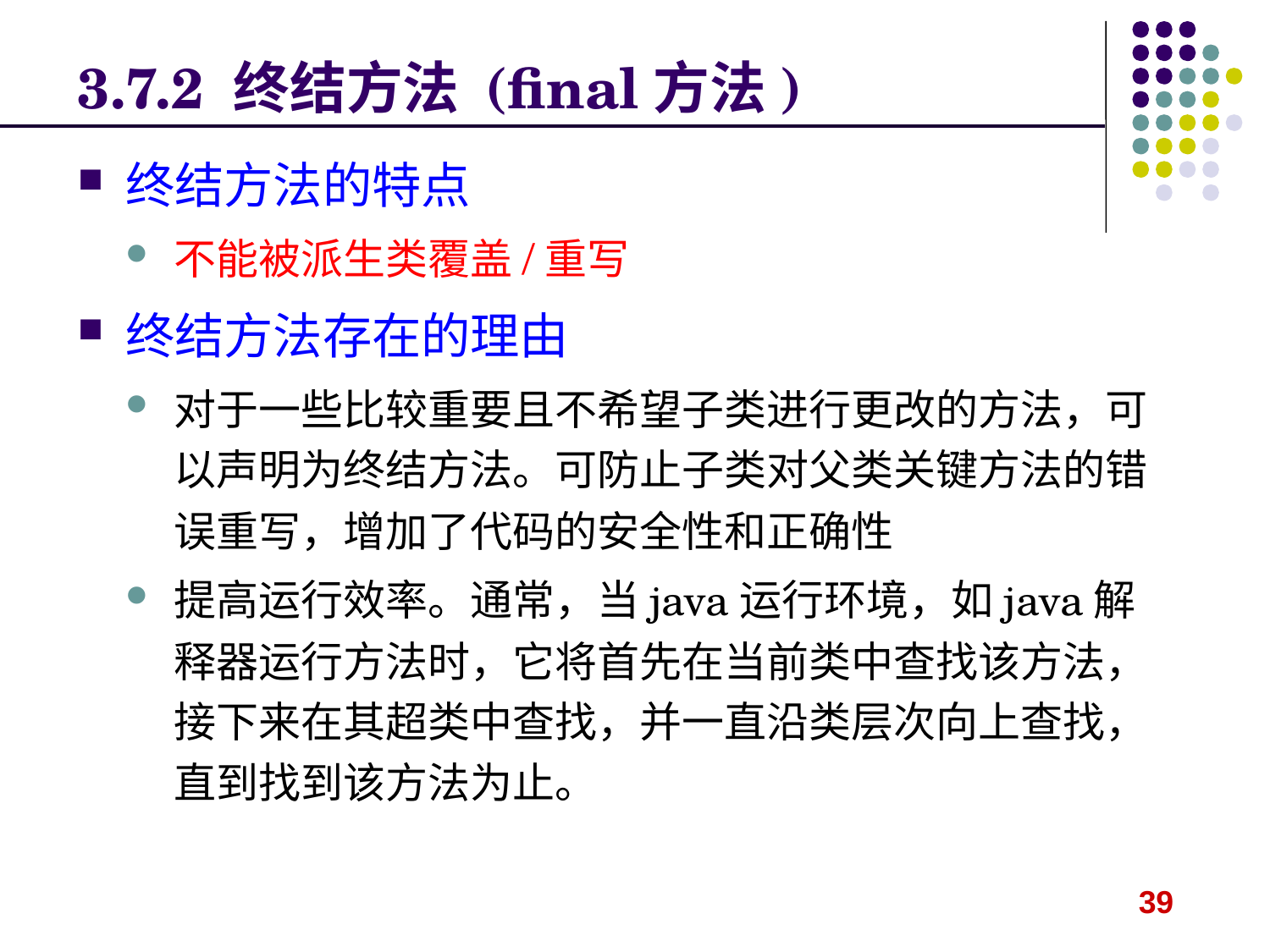

# 3.7.2 终结方法 (final方法)
终结方法的特点
不能被派生类覆盖/重写
终结方法存在的理由
对于一些比较重要且不希望子类进行更改的方法，可以声明为终结方法。可防止子类对父类关键方法的错误重写，增加了代码的安全性和正确性
提高运行效率。通常，当java运行环境，如java解释器运行方法时，它将首先在当前类中查找该方法，接下来在其超类中查找，并一直沿类层次向上查找，直到找到该方法为止。